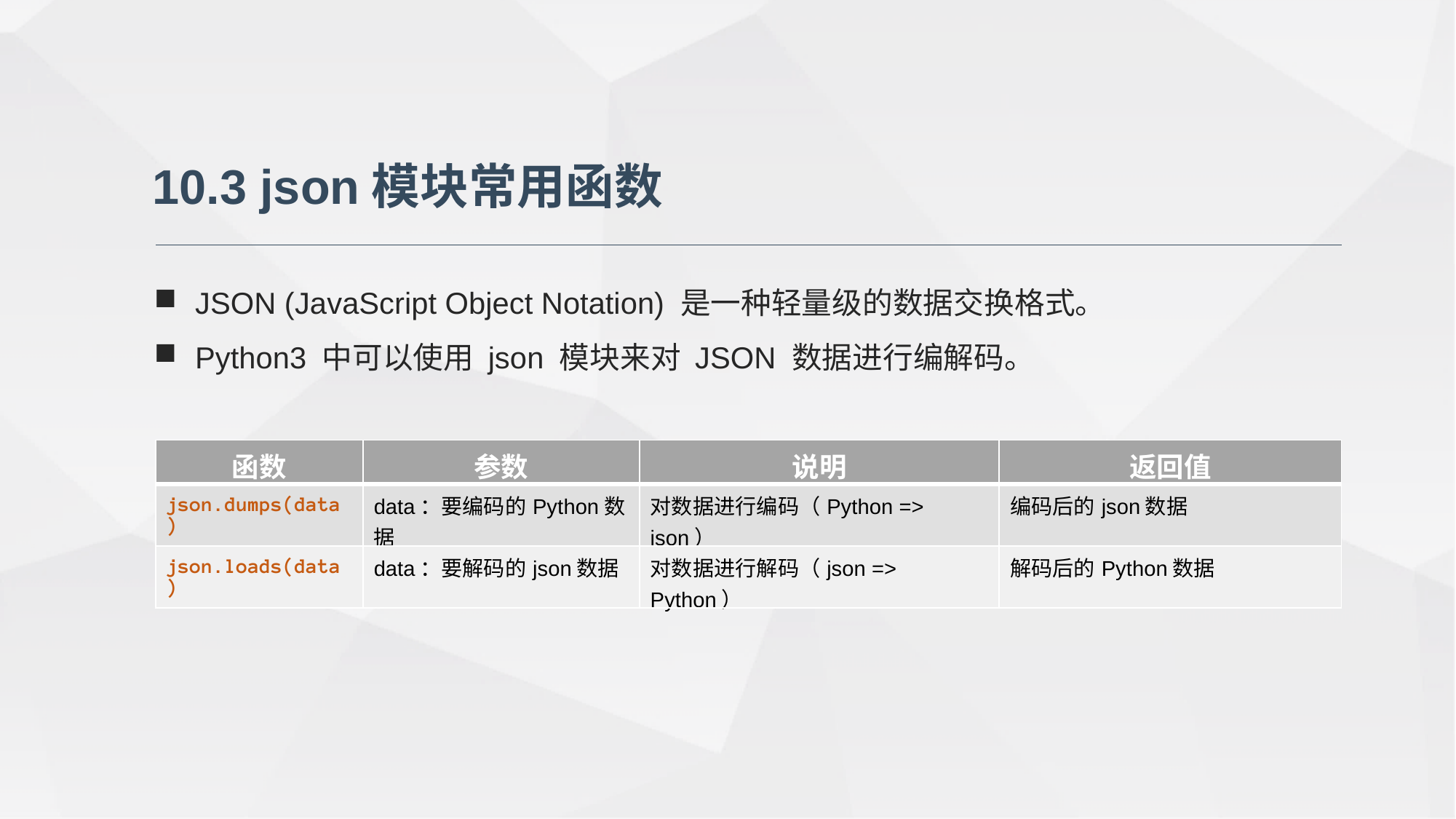

10.3 json模块常用函数
JSON (JavaScript Object Notation) 是一种轻量级的数据交换格式。
Python3 中可以使用 json 模块来对 JSON 数据进行编解码。
| 函数 | 参数 | 说明 | 返回值 |
| --- | --- | --- | --- |
| json.dumps(data) | data：要编码的Python数据 | 对数据进行编码（Python => json） | 编码后的json数据 |
| json.loads(data) | data：要解码的json数据 | 对数据进行解码（json => Python） | 解码后的Python数据 |